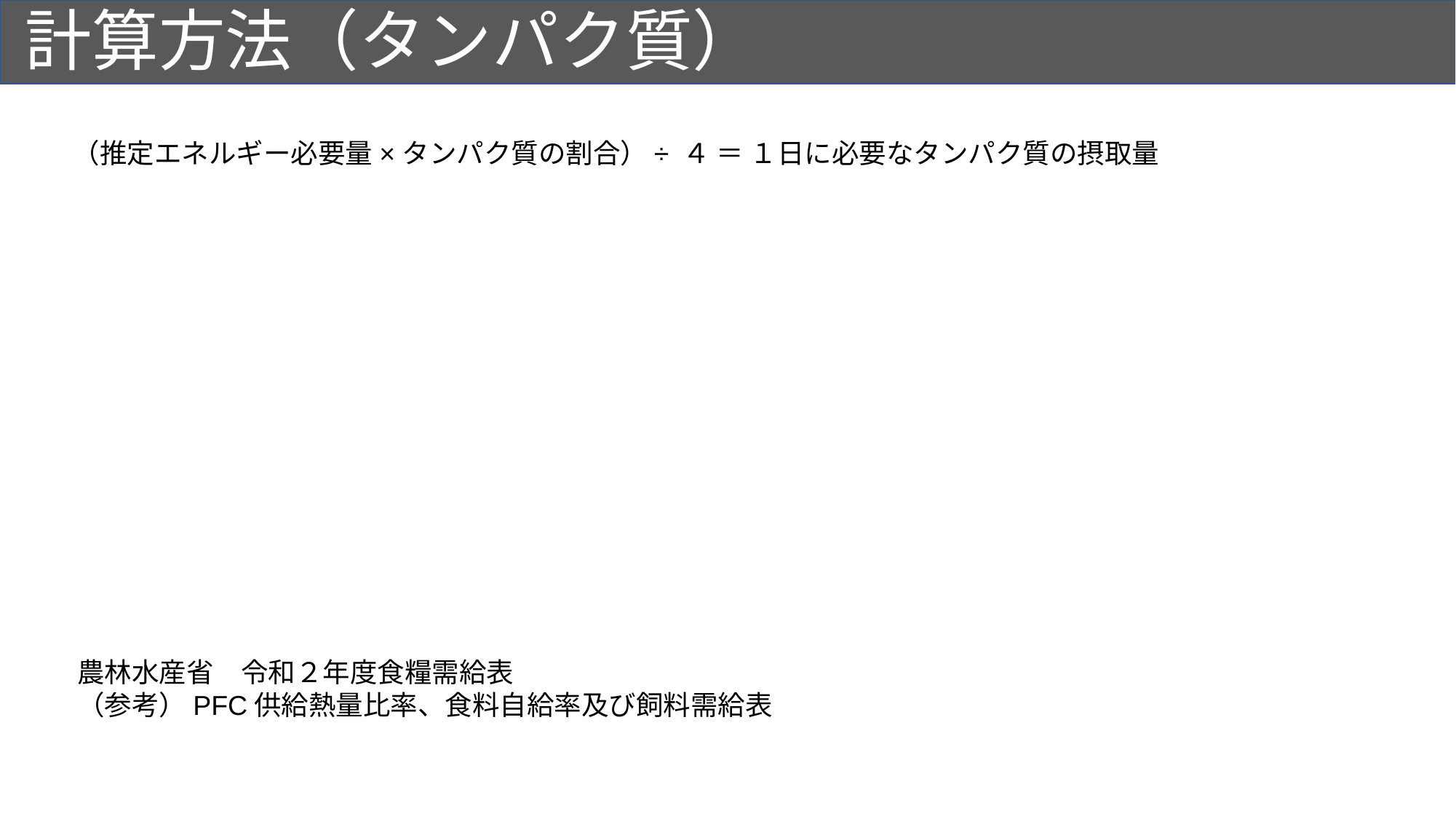

# 計算方法（タンパク質）

（推定エネルギー必要量×タンパク質の割合）÷ ４ ＝ １日に必要なタンパク質の摂取量
農林水産省　令和２年度食糧需給表
（参考）PFC供給熱量比率、食料自給率及び飼料需給表